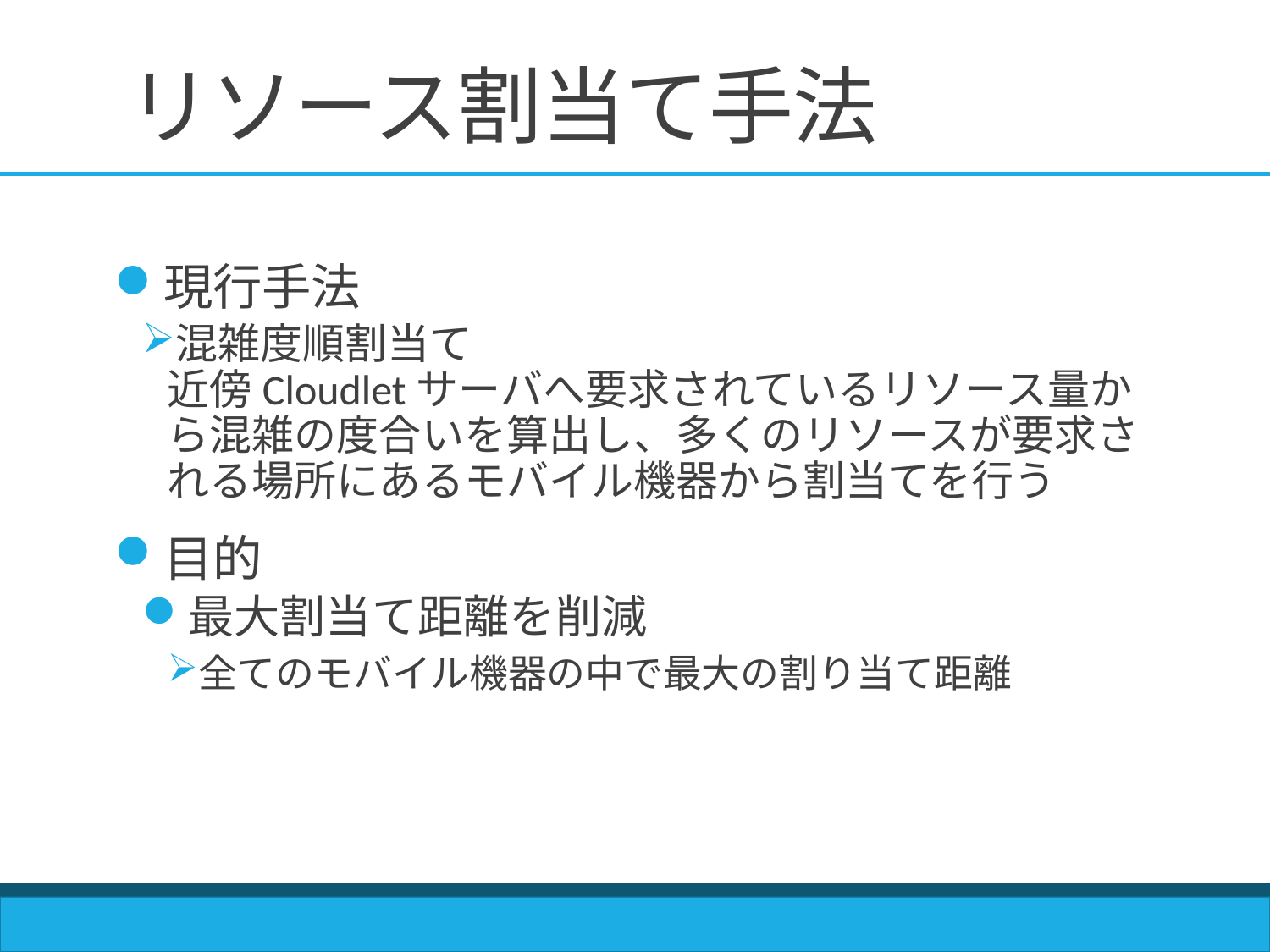

# リソース割当て手法
現行手法
混雑度順割当て
近傍Cloudletサーバへ要求されているリソース量から混雑の度合いを算出し、多くのリソースが要求される場所にあるモバイル機器から割当てを行う
目的
最大割当て距離を削減
全てのモバイル機器の中で最大の割り当て距離